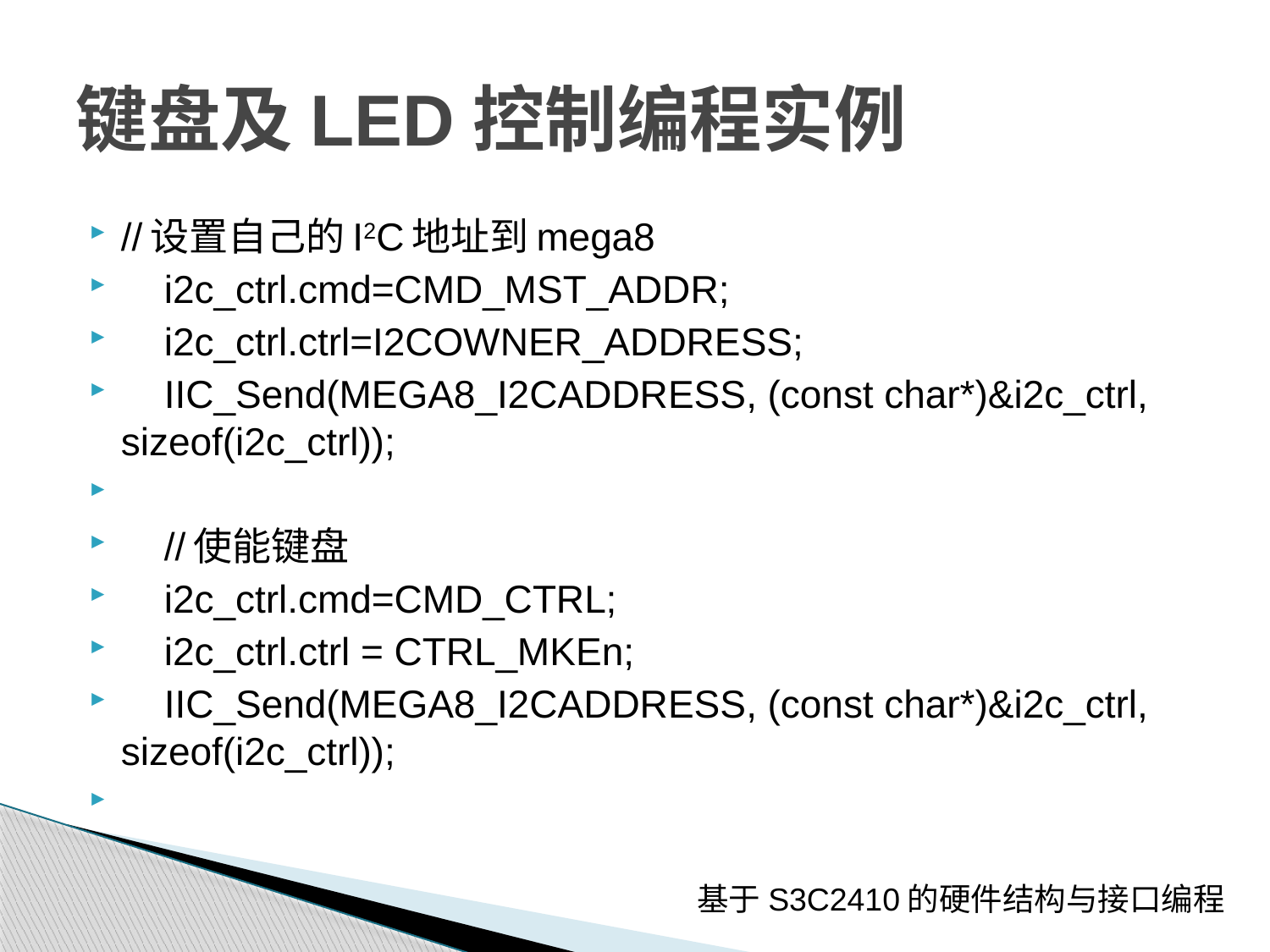

# 键盘及LED控制编程实例
//设置自己的I2C地址到mega8
    i2c_ctrl.cmd=CMD_MST_ADDR;
    i2c_ctrl.ctrl=I2COWNER_ADDRESS;
    IIC_Send(MEGA8_I2CADDRESS, (const char*)&i2c_ctrl, sizeof(i2c_ctrl));

    //使能键盘
    i2c_ctrl.cmd=CMD_CTRL;
    i2c_ctrl.ctrl = CTRL_MKEn;
    IIC_Send(MEGA8_I2CADDRESS, (const char*)&i2c_ctrl, sizeof(i2c_ctrl));

基于S3C2410的硬件结构与接口编程